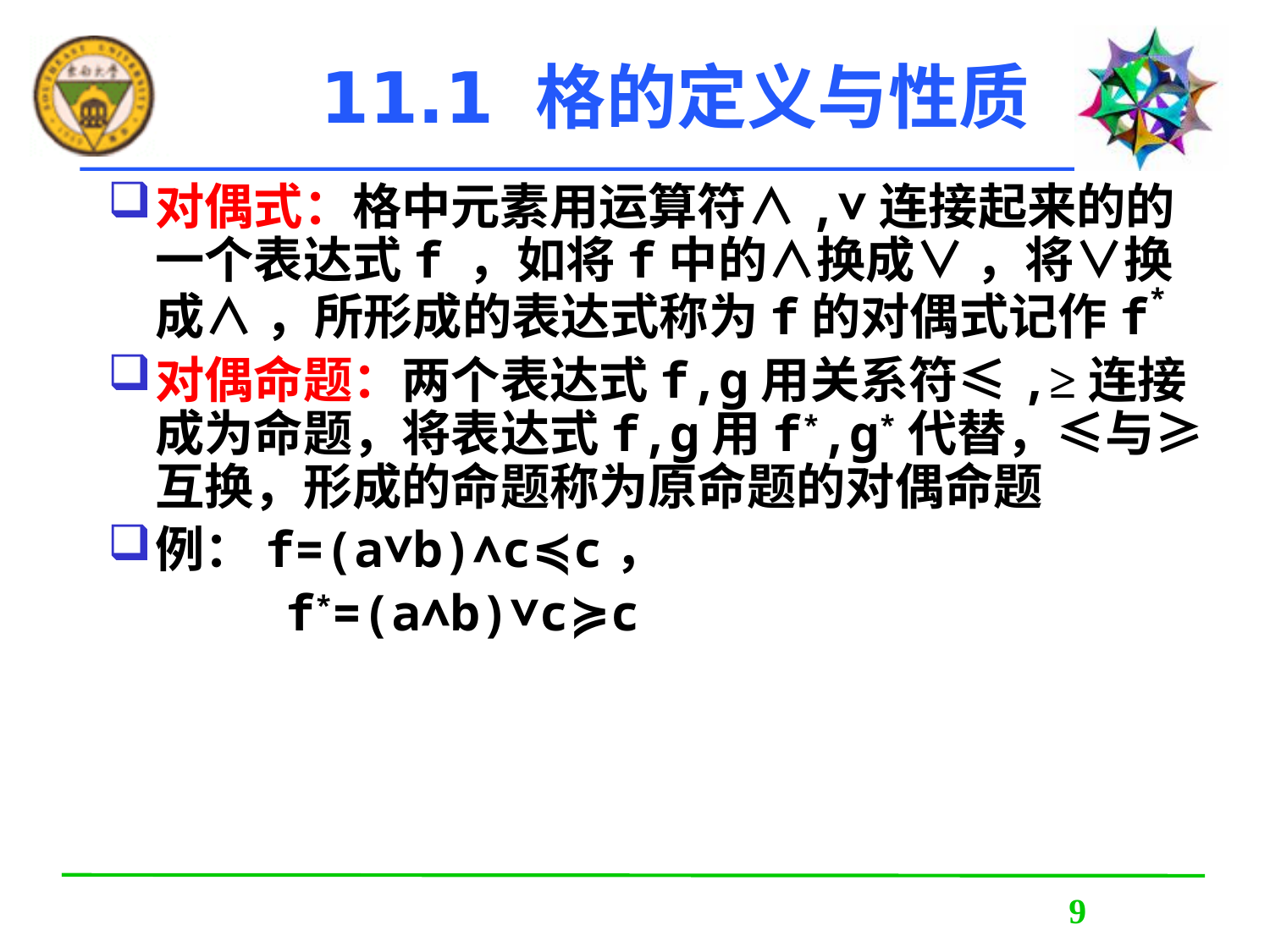

# 11.1 格的定义与性质
对偶式：格中元素用运算符∧,∨连接起来的的一个表达式f ，如将f中的∧换成∨ ，将∨换成∧ ，所形成的表达式称为f的对偶式记作f*
对偶命题：两个表达式f,g用关系符≤,≥连接成为命题，将表达式f,g用f*,g*代替，≤与≥互换，形成的命题称为原命题的对偶命题
例：f=(a∨b)∧c≼c，
      f*=(a∧b)∨c≽c